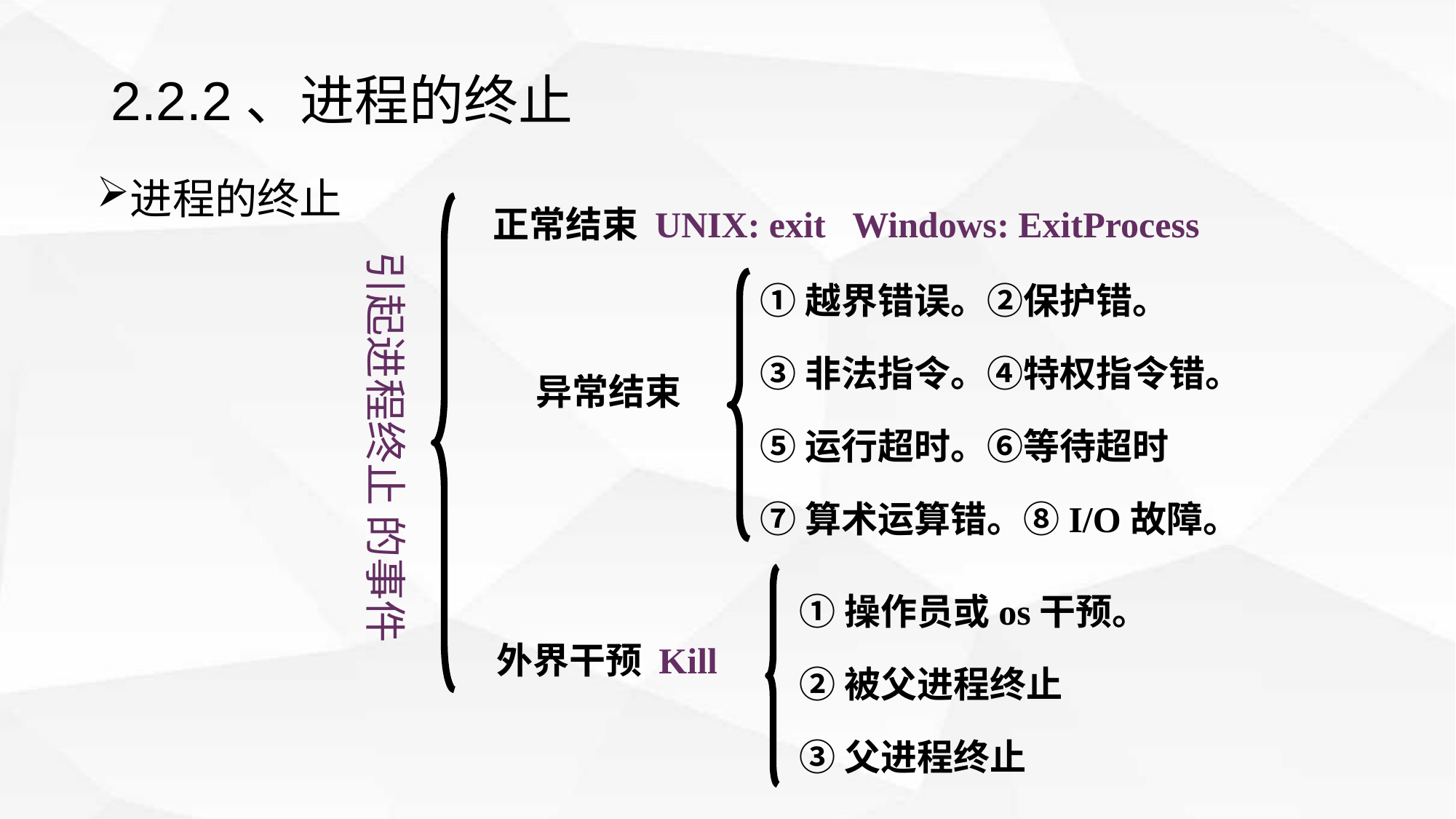

# 2.2.2、进程的终止
进程的终止

正常结束 UNIX: exit   Windows: ExitProcess
引起进程终止 的事件
①越界错误。②保护错。
③非法指令。④特权指令错。
⑤运行超时。⑥等待超时
⑦算术运算错。⑧I/O故障。

异常结束
①操作员或os干预。
②被父进程终止
③父进程终止

 外界干预 Kill